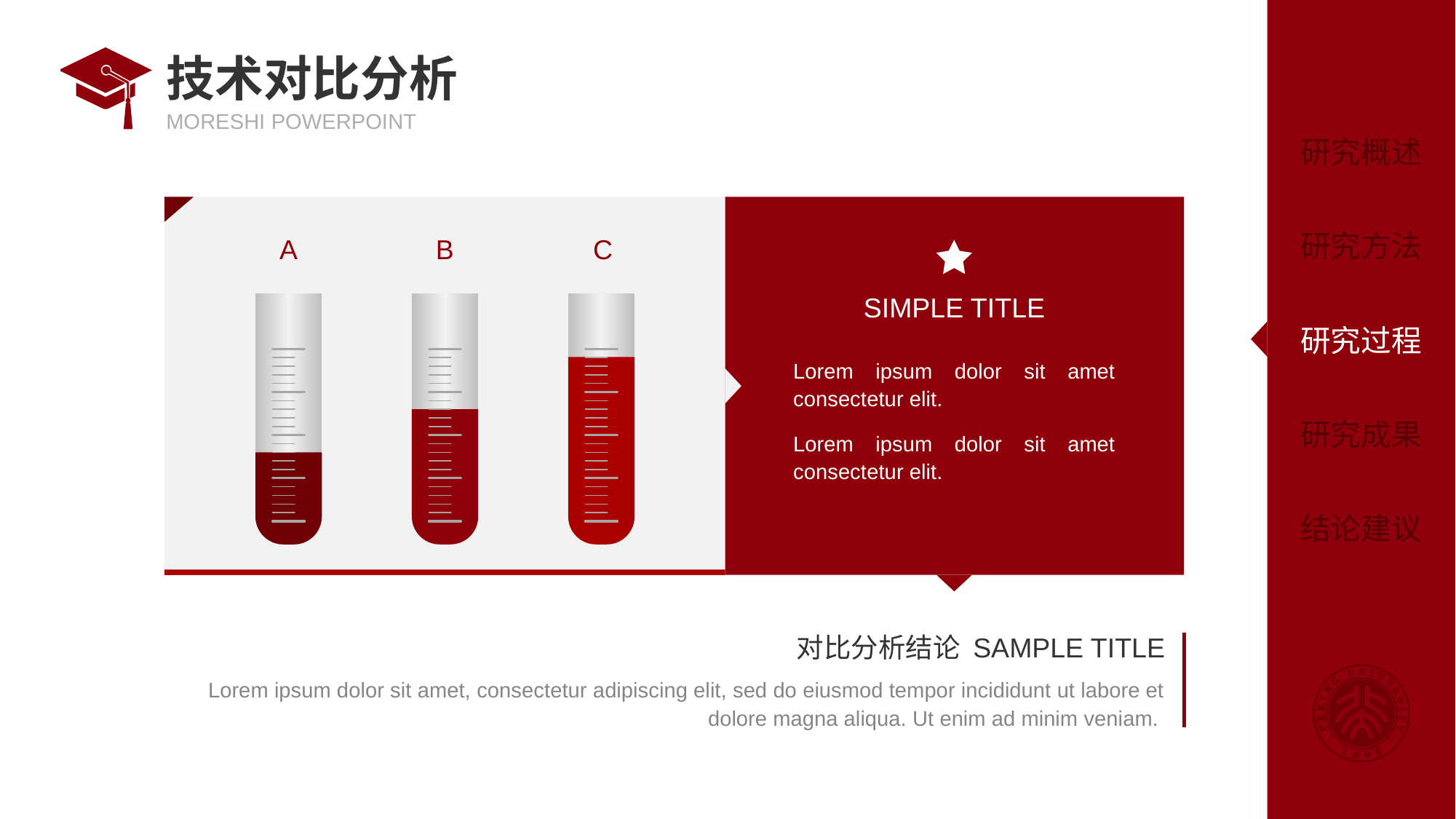

# 技术对比分析

A
B
C

SIMPLE TITLE
Lorem ipsum dolor sit amet consectetur elit.

Lorem ipsum dolor sit amet consectetur elit.

对比分析结论 SAMPLE TITLE
Lorem ipsum dolor sit amet, consectetur adipiscing elit, sed do eiusmod tempor incididunt ut labore et dolore magna aliqua. Ut enim ad minim veniam.